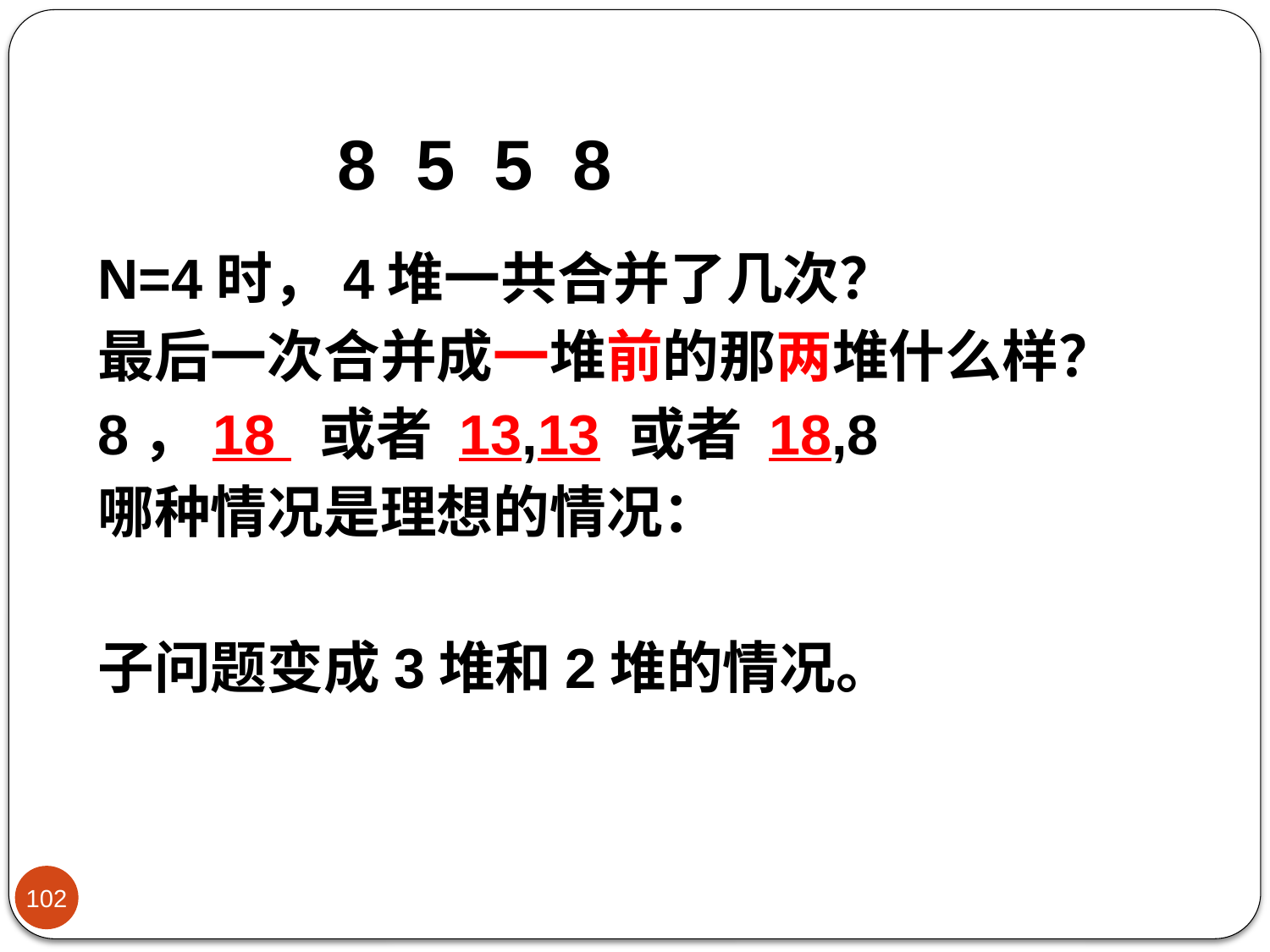

8  5  5  8
N=4时，4堆一共合并了几次？
最后一次合并成一堆前的那两堆什么样？
8，18  或者 13,13 或者 18,8
哪种情况是理想的情况：

子问题变成3堆和2堆的情况。
102